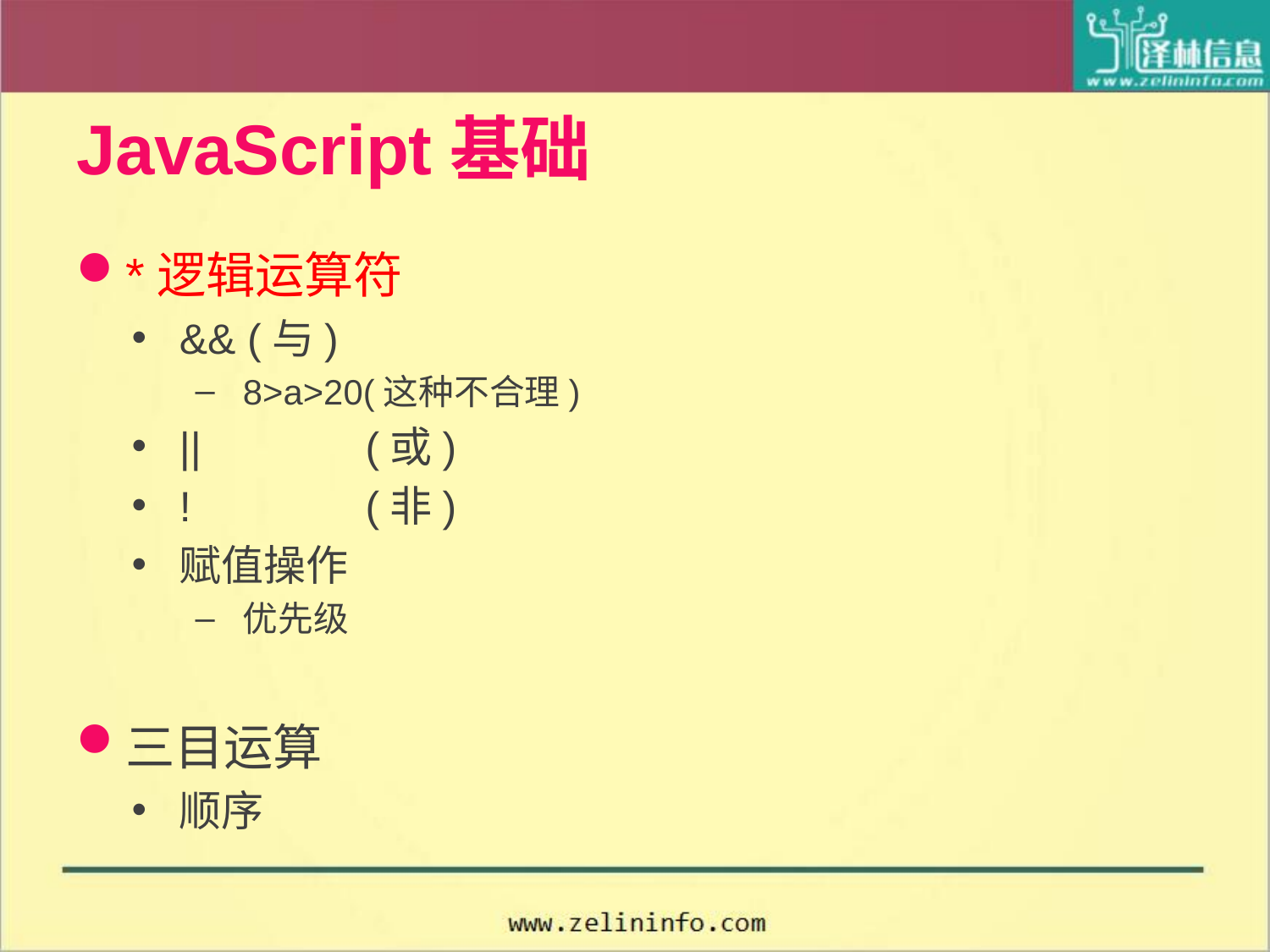

# JavaScript基础
*逻辑运算符
&& (与)
8>a>20(这种不合理)
||	     (或)
!	     (非)
赋值操作
优先级

三目运算
顺序